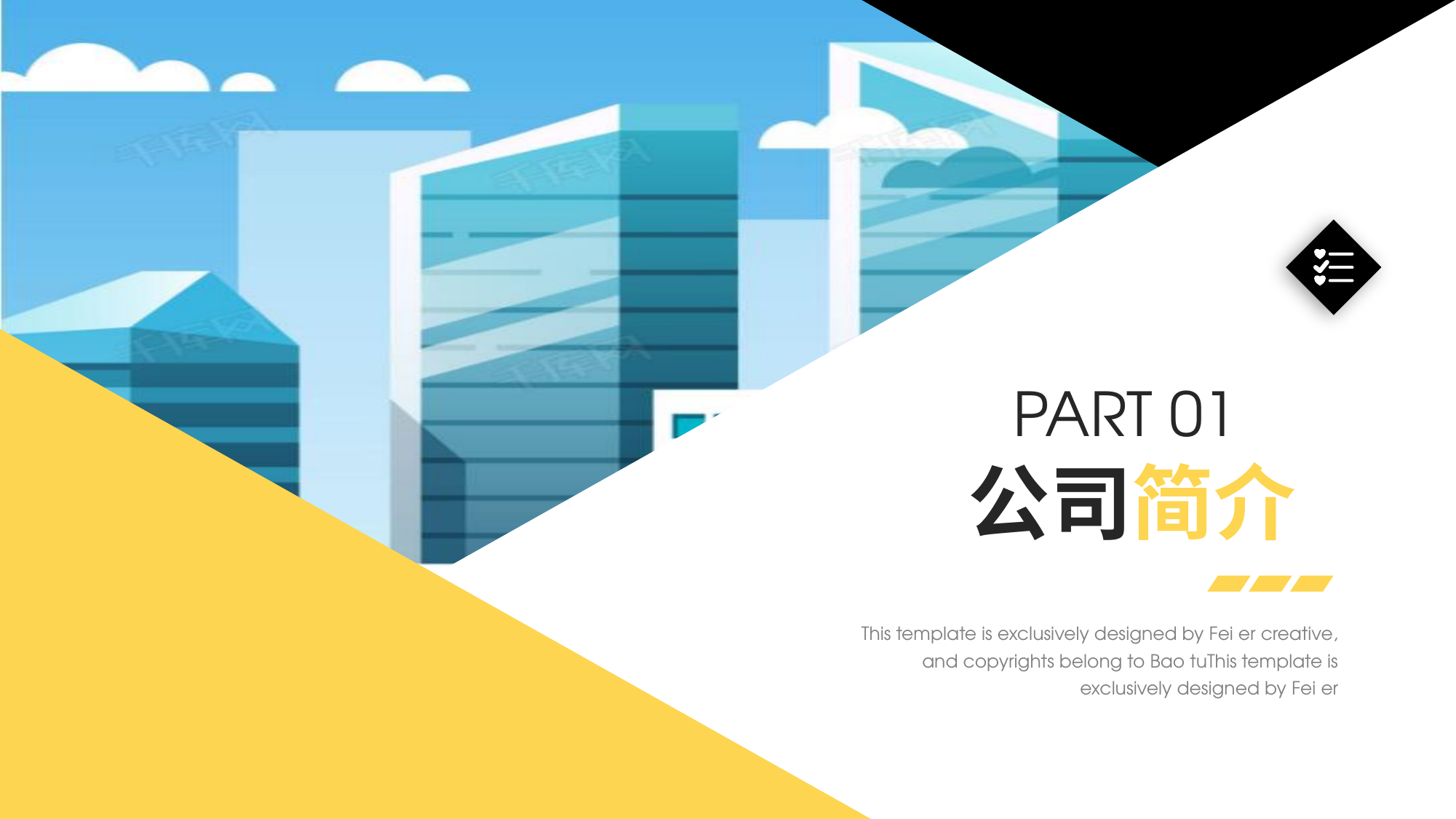

PART 01
公司简介

This template is exclusively designed by Fei er creative, and copyrights belong to Bao tuThis template is exclusively designed by Fei er